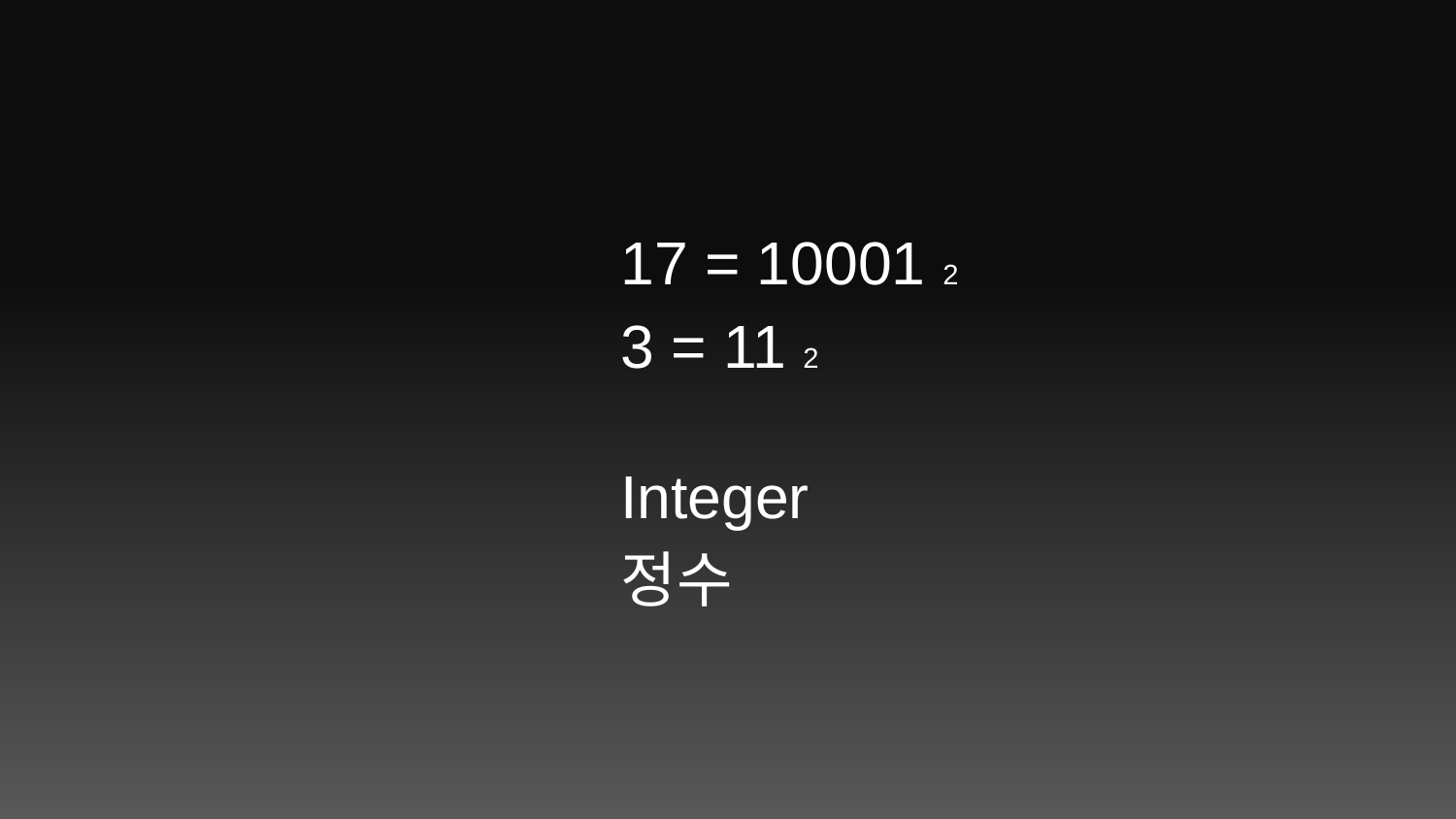

17 = 10001 2
3 = 11 2
Integer
정수